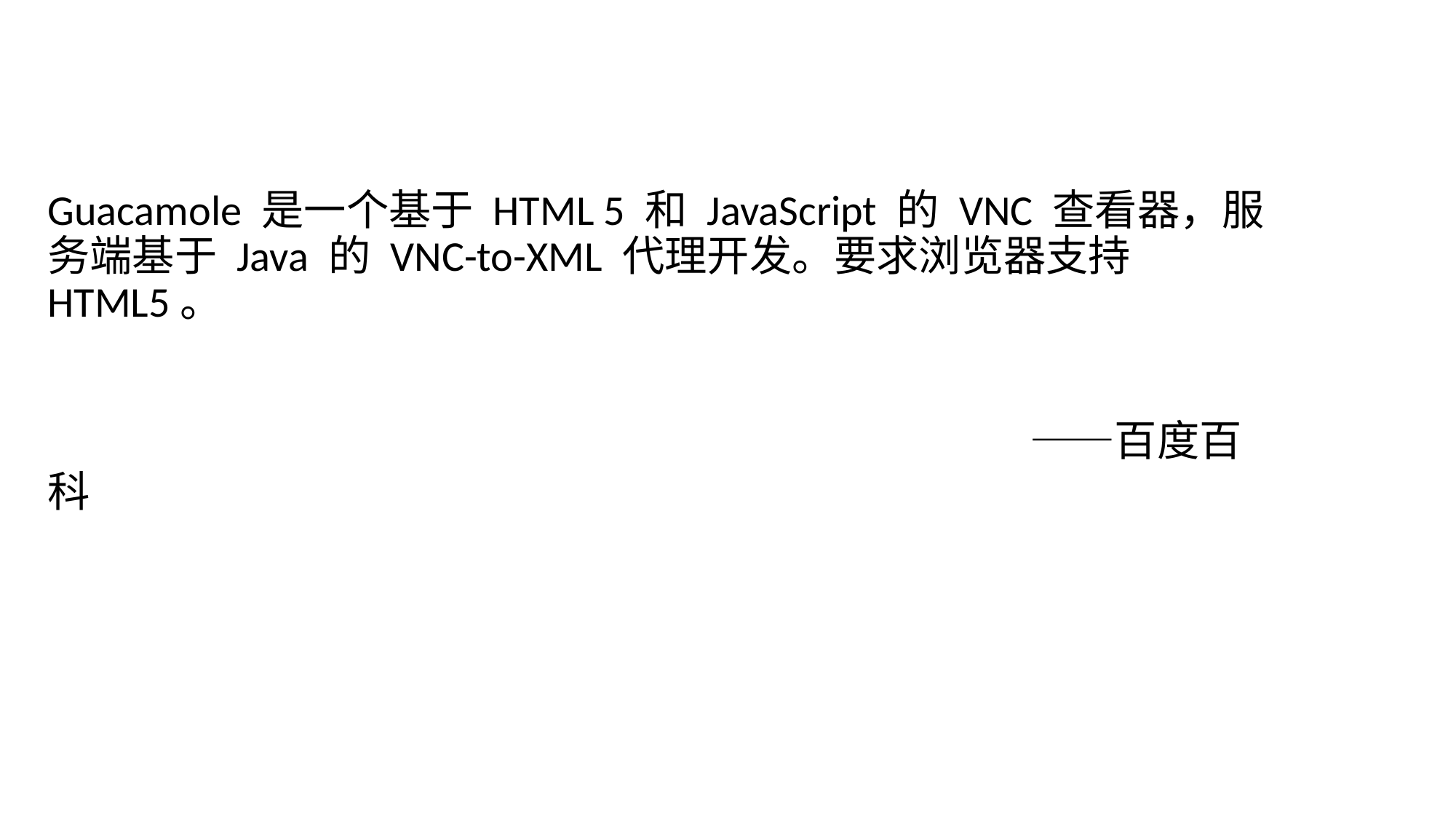

# Guacamole 是一个基于 HTML 5 和 JavaScript 的 VNC 查看器，服务端基于 Java 的 VNC-to-XML 代理开发。要求浏览器支持HTML5。 ——百度百科